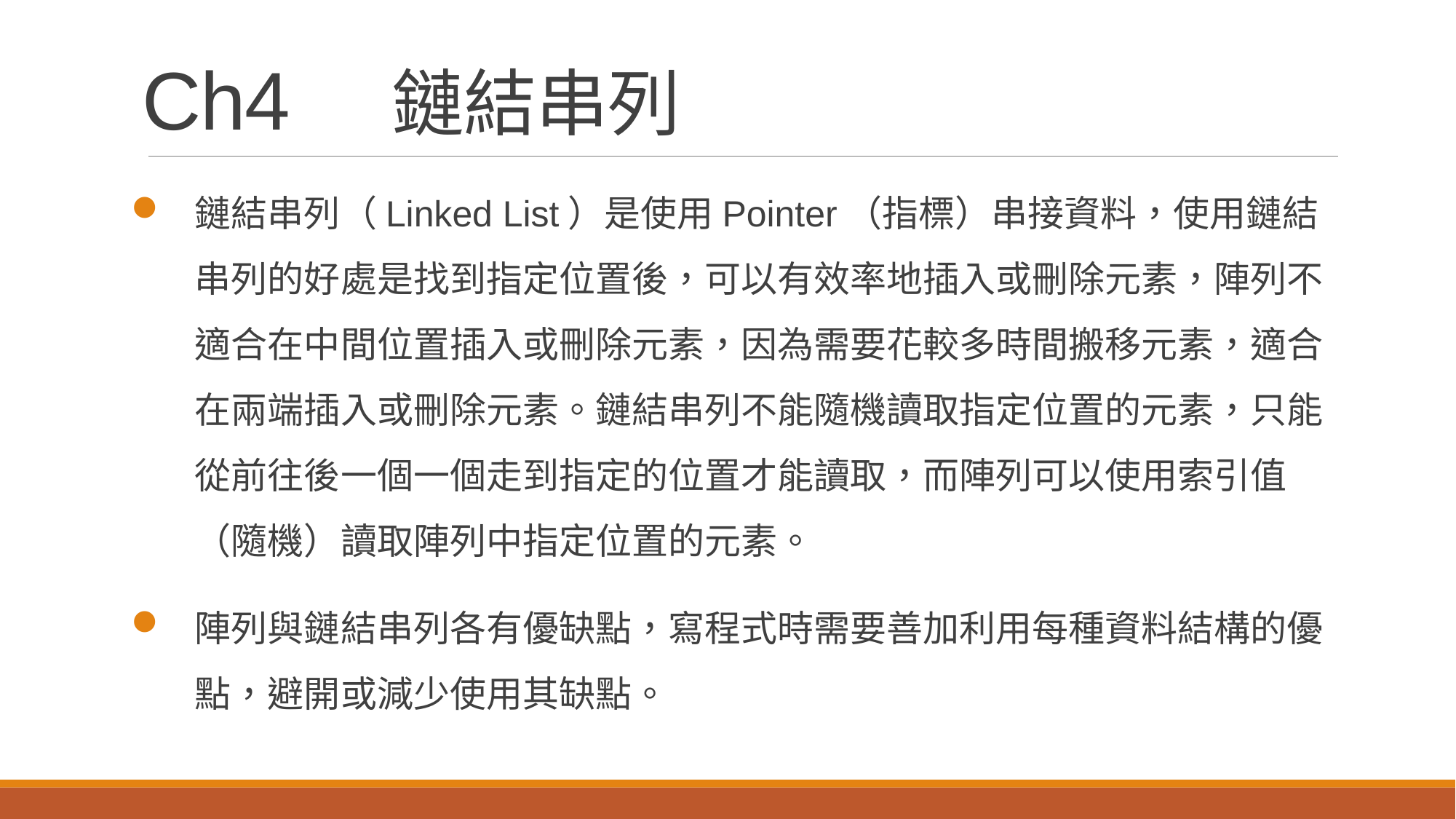

# Ch4　鏈結串列
鏈結串列（Linked List）是使用Pointer（指標）串接資料，使用鏈結串列的好處是找到指定位置後，可以有效率地插入或刪除元素，陣列不適合在中間位置插入或刪除元素，因為需要花較多時間搬移元素，適合在兩端插入或刪除元素。鏈結串列不能隨機讀取指定位置的元素，只能從前往後一個一個走到指定的位置才能讀取，而陣列可以使用索引值（隨機）讀取陣列中指定位置的元素。
陣列與鏈結串列各有優缺點，寫程式時需要善加利用每種資料結構的優點，避開或減少使用其缺點。